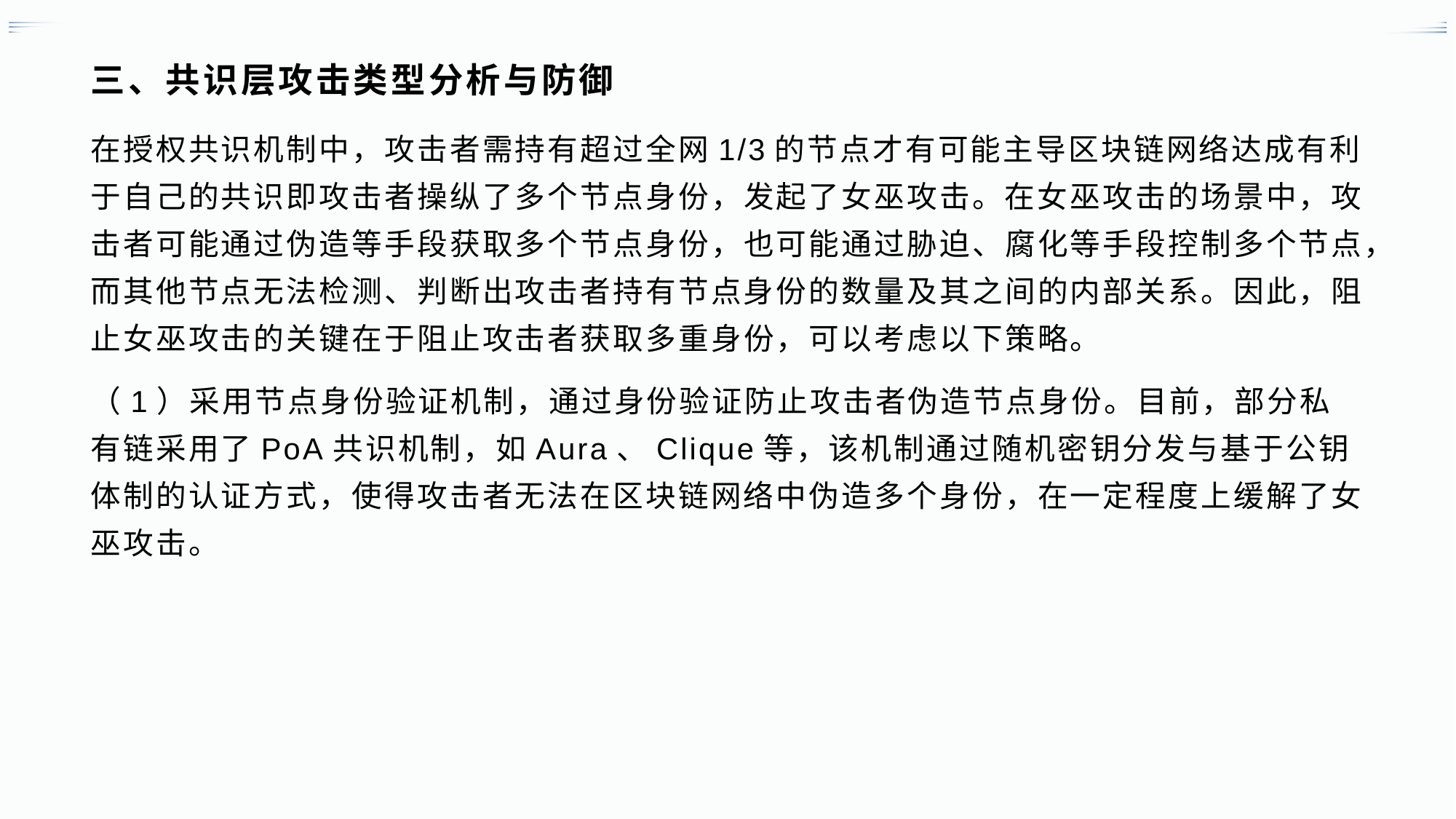

# 三、共识层攻击类型分析与防御
在授权共识机制中，攻击者需持有超过全网1/3的节点才有可能主导区块链网络达成有利于自己的共识即攻击者操纵了多个节点身份，发起了女巫攻击。在女巫攻击的场景中，攻击者可能通过伪造等手段获取多个节点身份，也可能通过胁迫、腐化等手段控制多个节点，而其他节点无法检测、判断出攻击者持有节点身份的数量及其之间的内部关系。因此，阻止女巫攻击的关键在于阻止攻击者获取多重身份，可以考虑以下策略。
（1）采用节点身份验证机制，通过身份验证防止攻击者伪造节点身份。目前，部分私有链采用了PoA共识机制，如Aura、Clique等，该机制通过随机密钥分发与基于公钥体制的认证方式，使得攻击者无法在区块链网络中伪造多个身份，在一定程度上缓解了女巫攻击。